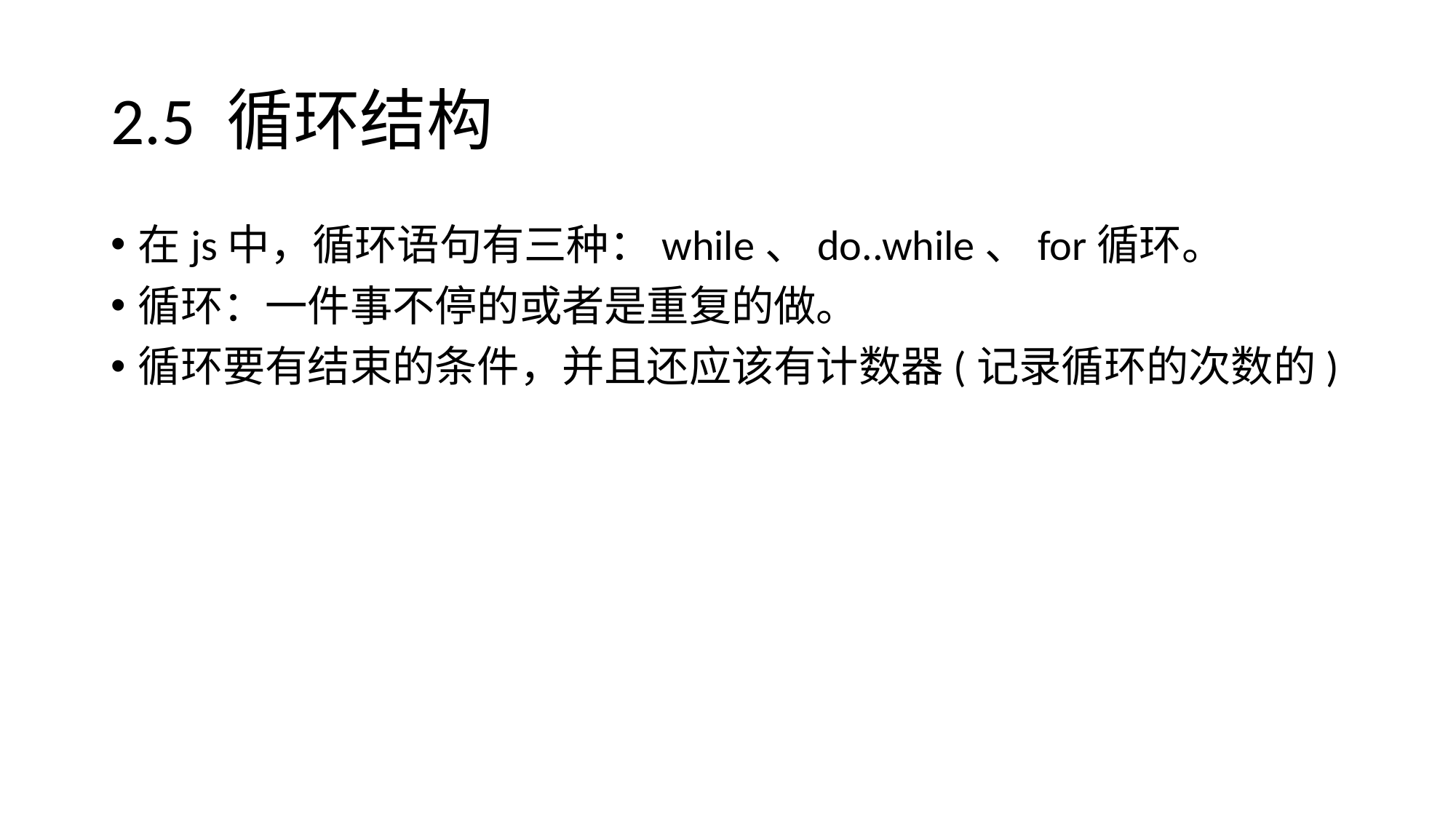

# 2.5 循环结构
在js中，循环语句有三种：while、do..while、for循环。
循环：一件事不停的或者是重复的做。
循环要有结束的条件，并且还应该有计数器(记录循环的次数的)